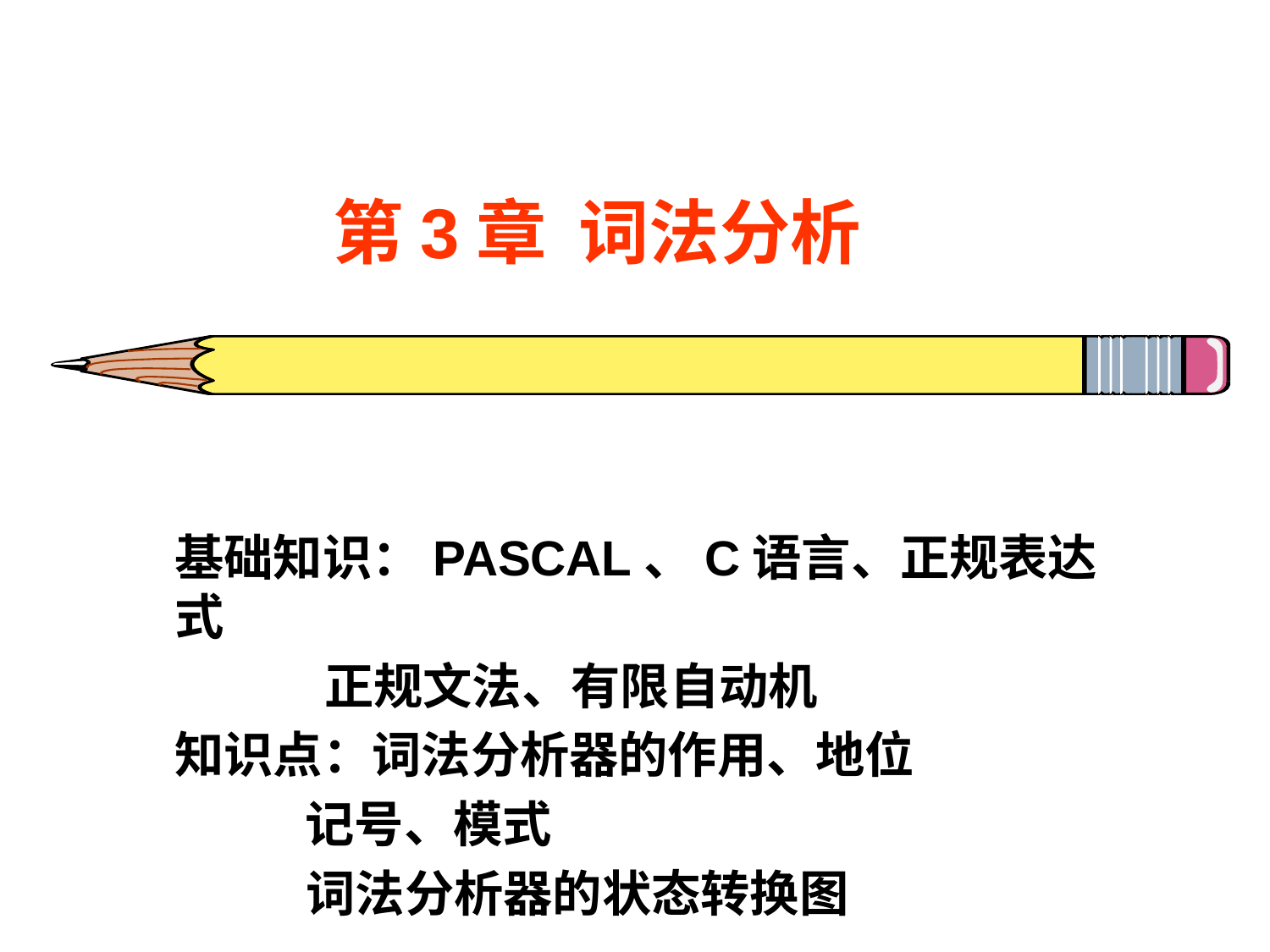

# 第3章  词法分析

基础知识：PASCAL、C语言、正规表达式
        正规文法、有限自动机
知识点：词法分析器的作用、地位
      记号、模式
     词法分析器的状态转换图